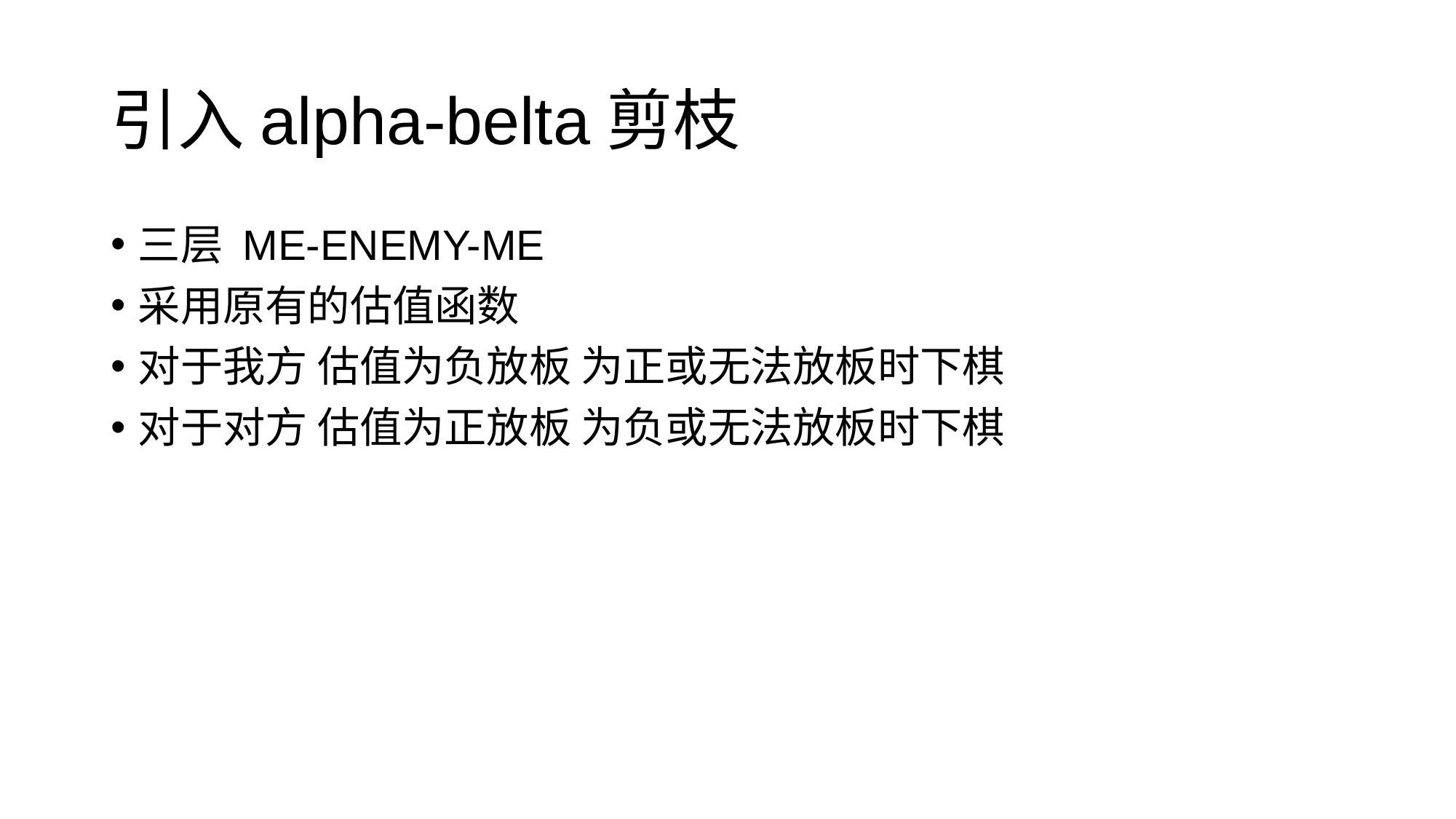

# 引入alpha-belta剪枝
三层 ME-ENEMY-ME
采用原有的估值函数
对于我方 估值为负放板 为正或无法放板时下棋
对于对方 估值为正放板 为负或无法放板时下棋